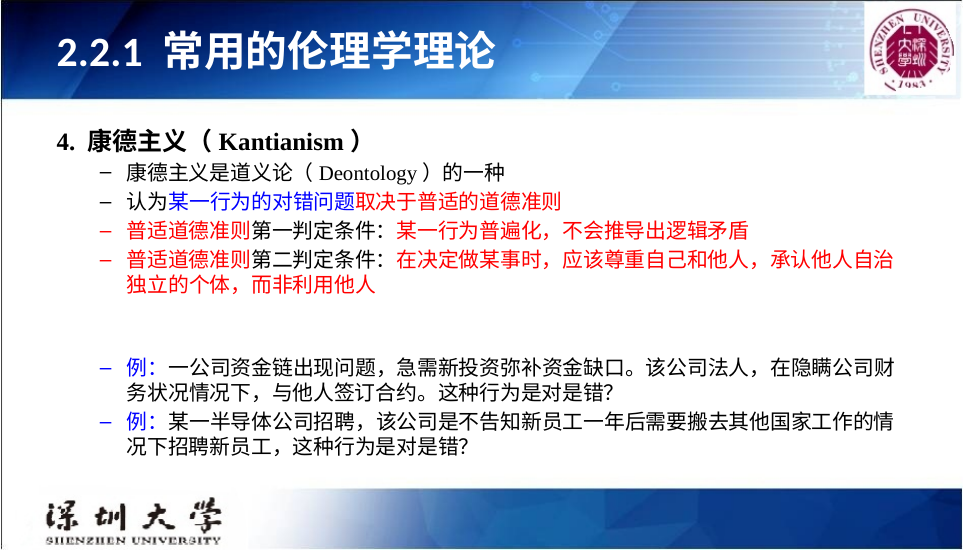

# 2.2.1 常用的伦理学理论
4. 康德主义（Kantianism）
康德主义是道义论（Deontology）的一种
认为某一行为的对错问题取决于普适的道德准则
普适道德准则第一判定条件：某一行为普遍化，不会推导出逻辑矛盾
普适道德准则第二判定条件：在决定做某事时，应该尊重自己和他人，承认他人自治独立的个体，而非利用他人

例：一公司资金链出现问题，急需新投资弥补资金缺口。该公司法人，在隐瞒公司财务状况情况下，与他人签订合约。这种行为是对是错？
例：某一半导体公司招聘，该公司是不告知新员工一年后需要搬去其他国家工作的情况下招聘新员工，这种行为是对是错？

16